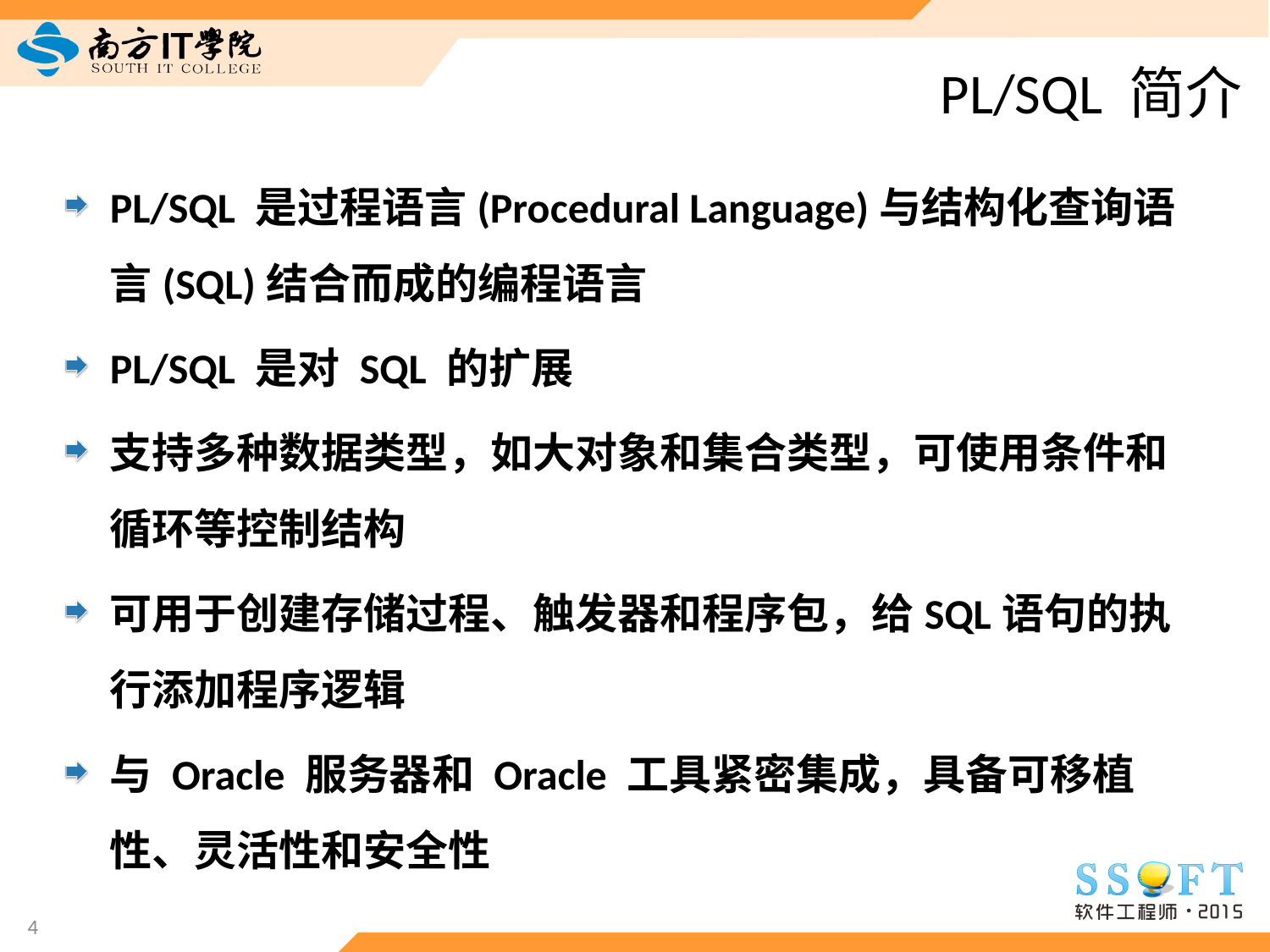

# PL/SQL 简介
PL/SQL 是过程语言(Procedural Language)与结构化查询语言(SQL)结合而成的编程语言
PL/SQL 是对 SQL 的扩展
支持多种数据类型，如大对象和集合类型，可使用条件和循环等控制结构
可用于创建存储过程、触发器和程序包，给SQL语句的执行添加程序逻辑
与 Oracle 服务器和 Oracle 工具紧密集成，具备可移植性、灵活性和安全性
4